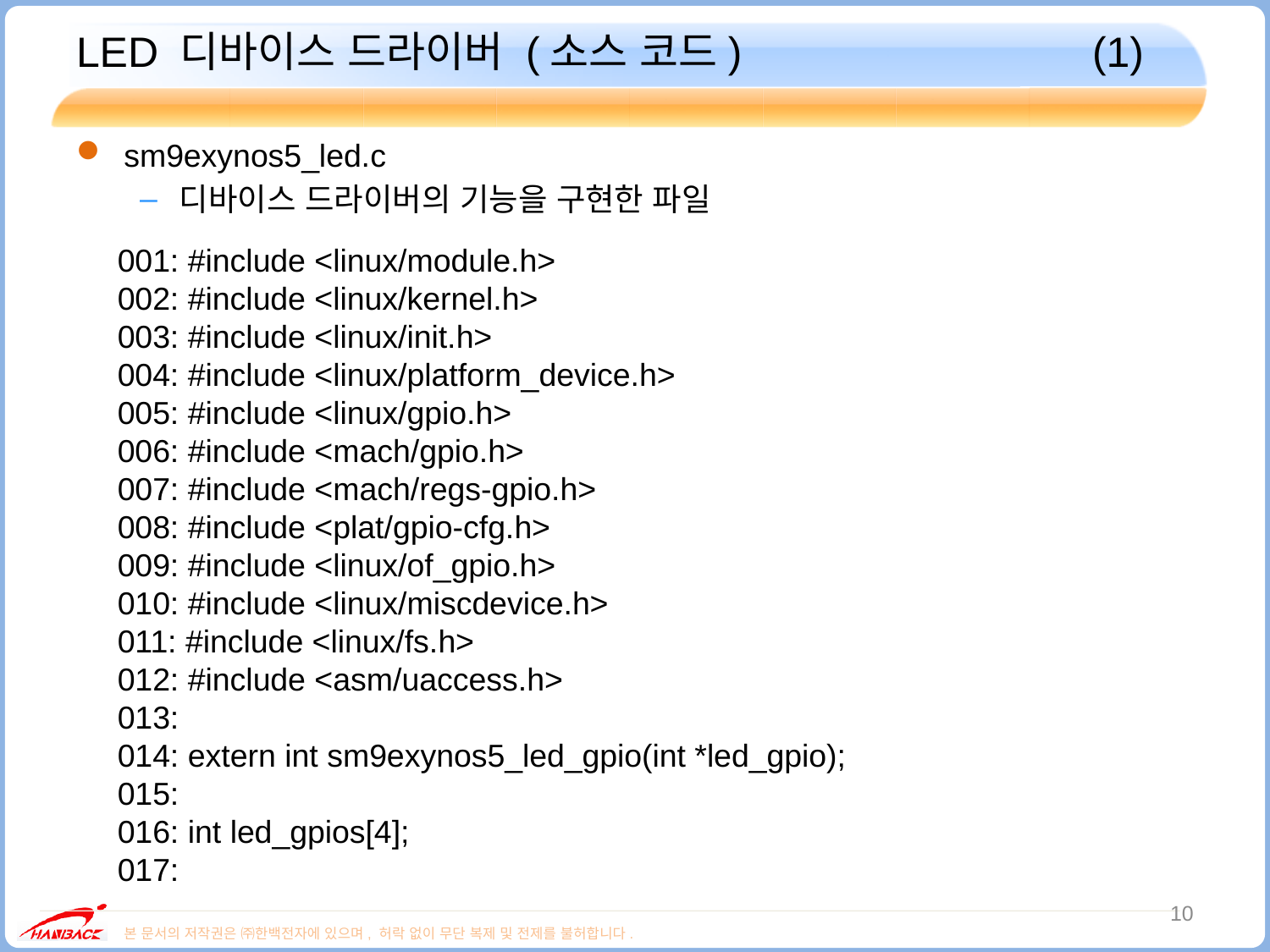

# LED 디바이스 드라이버 (소스 코드)			(1)
sm9exynos5_led.c
디바이스 드라이버의 기능을 구현한 파일
001: #include <linux/module.h>
002: #include <linux/kernel.h>
003: #include <linux/init.h>
004: #include <linux/platform_device.h>
005: #include <linux/gpio.h>
006: #include <mach/gpio.h>
007: #include <mach/regs-gpio.h>
008: #include <plat/gpio-cfg.h>
009: #include <linux/of_gpio.h>
010: #include <linux/miscdevice.h>
011: #include <linux/fs.h>
012: #include <asm/uaccess.h>
013:
014: extern int sm9exynos5_led_gpio(int *led_gpio);
015:
016: int led_gpios[4];
017:
10